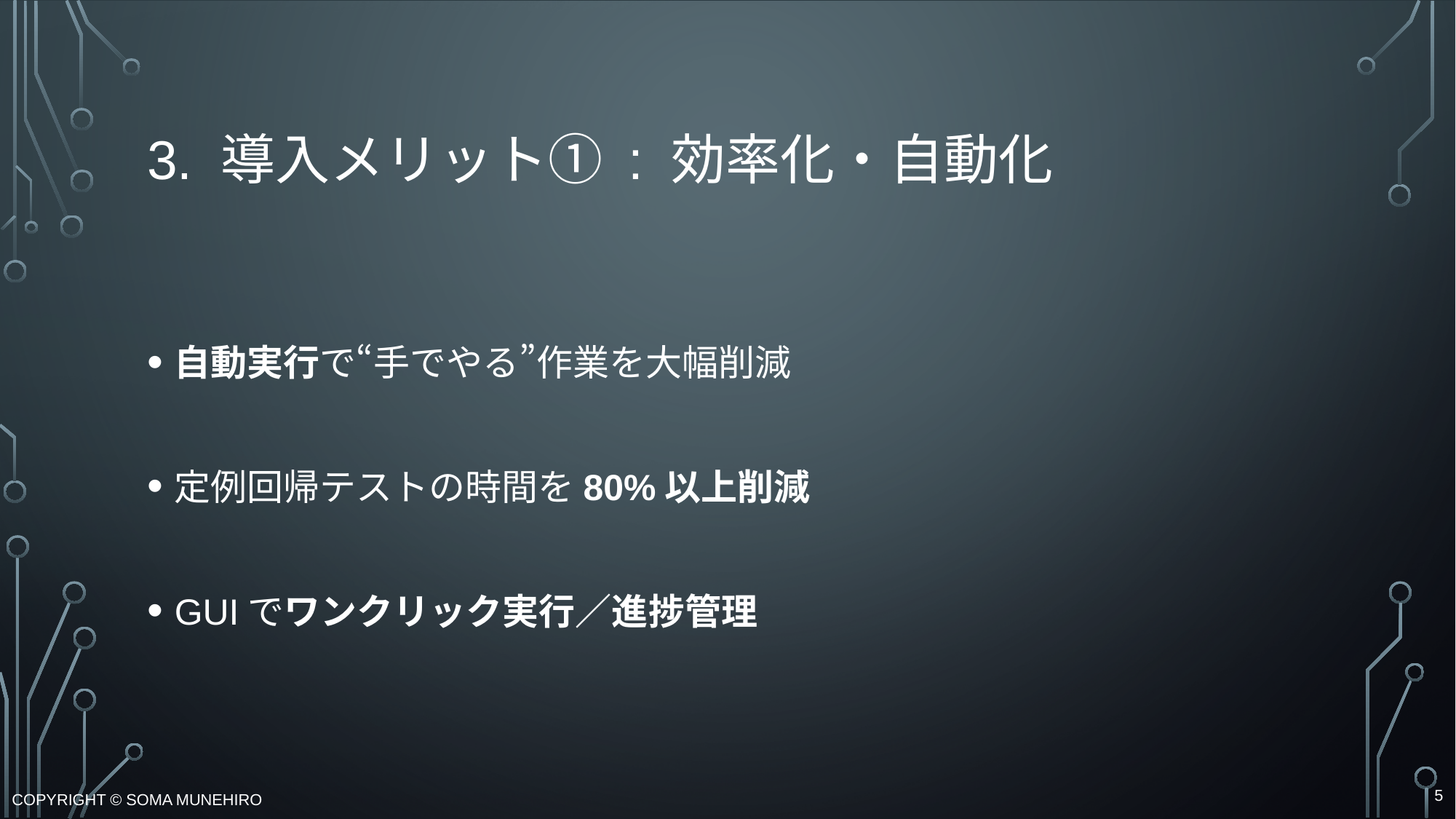

# 3. 導入メリット① : 効率化・自動化
自動実行で“手でやる”作業を大幅削減
定例回帰テストの時間を80%以上削減
GUIでワンクリック実行／進捗管理
5
Copyright © Soma Munehiro